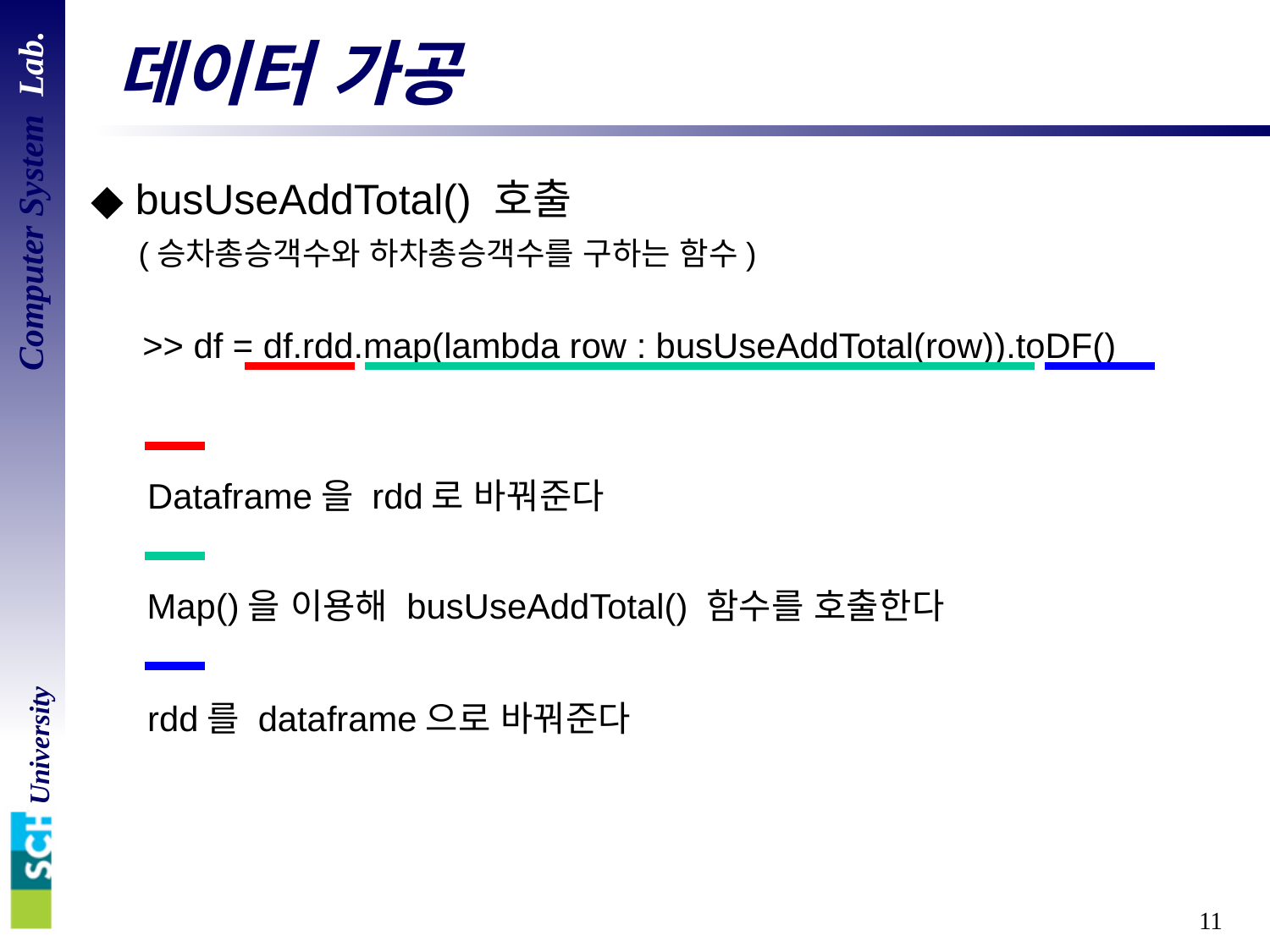

# 데이터 가공
◆ busUseAddTotal() 호출
    (승차총승객수와 하차총승객수를 구하는 함수)
>> df = df.rdd.map(lambda row : busUseAddTotal(row)).toDF()
Dataframe을 rdd로 바꿔준다
Map()을 이용해 busUseAddTotal() 함수를 호출한다
rdd를 dataframe으로 바꿔준다